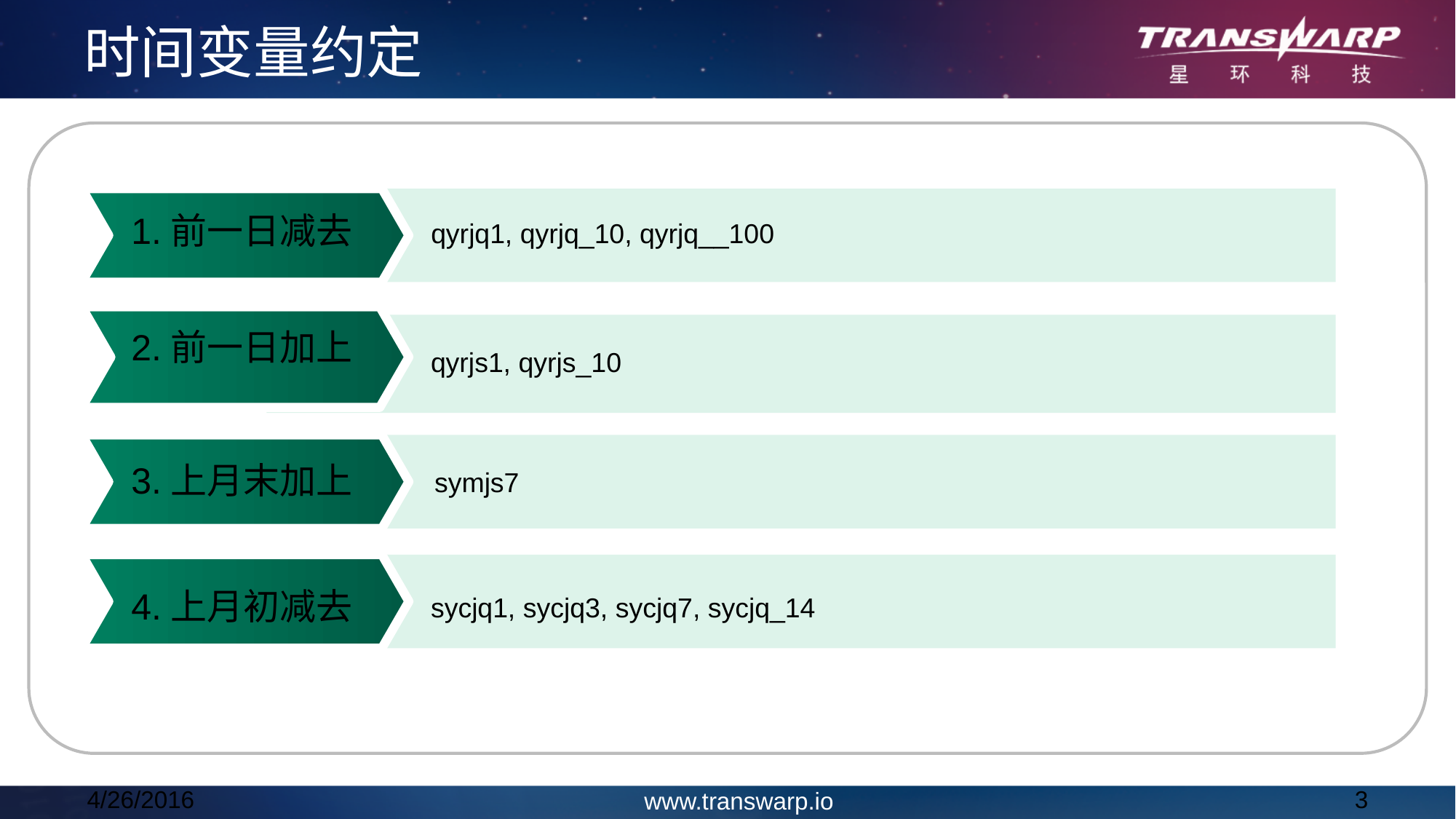

时间变量约定

1.前一日减去
qyrjq1, qyrjq_10, qyrjq__100

2.前一日加上
qyrjs1, qyrjs_10

symjs7
3.上月末加上

sycjq1, sycjq3, sycjq7, sycjq_14
4.上月初减去